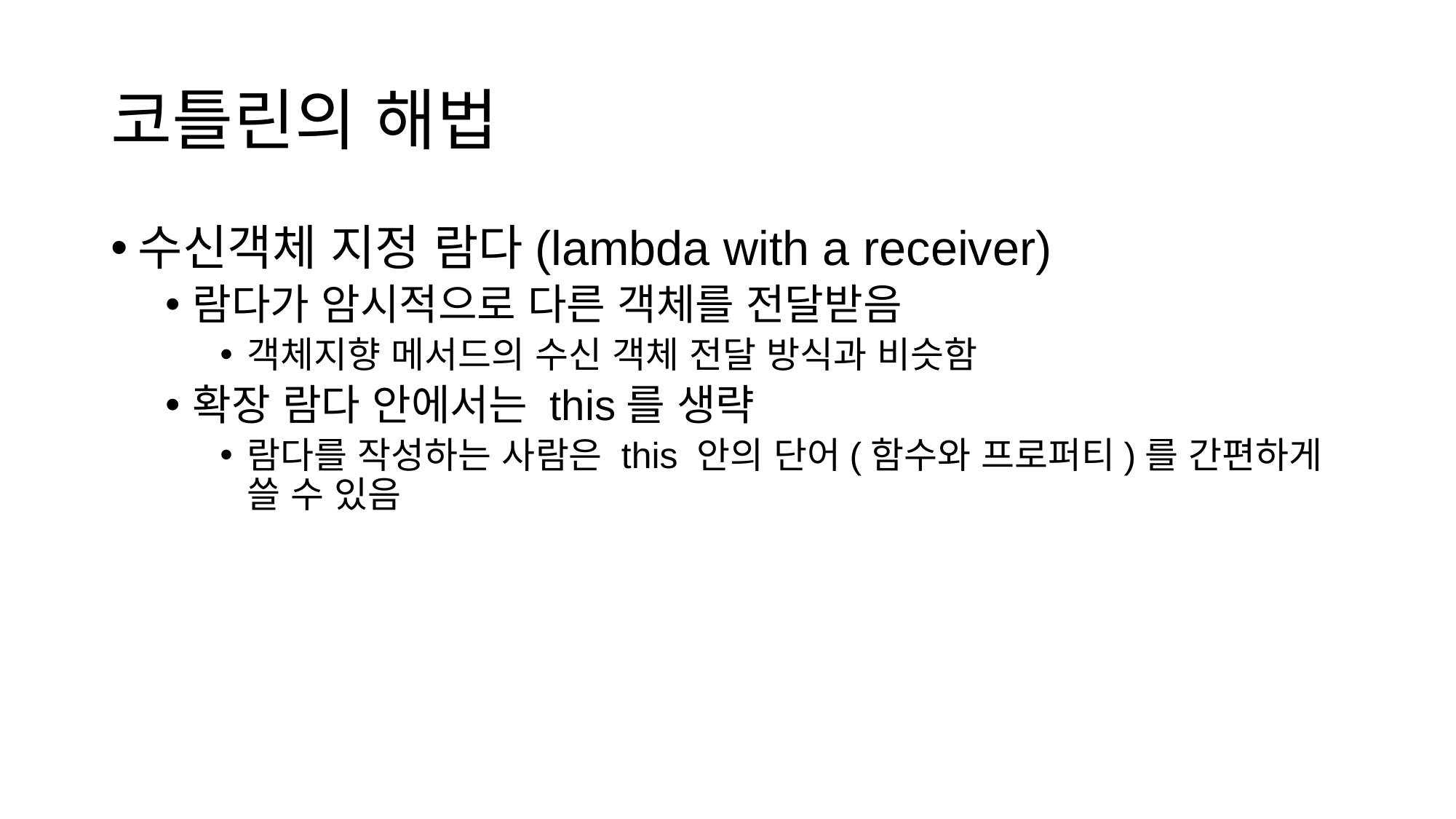

# 코틀린의 해법
수신객체 지정 람다(lambda with a receiver)
람다가 암시적으로 다른 객체를 전달받음
객체지향 메서드의 수신 객체 전달 방식과 비슷함
확장 람다 안에서는 this를 생략
람다를 작성하는 사람은 this 안의 단어(함수와 프로퍼티)를 간편하게 쓸 수 있음